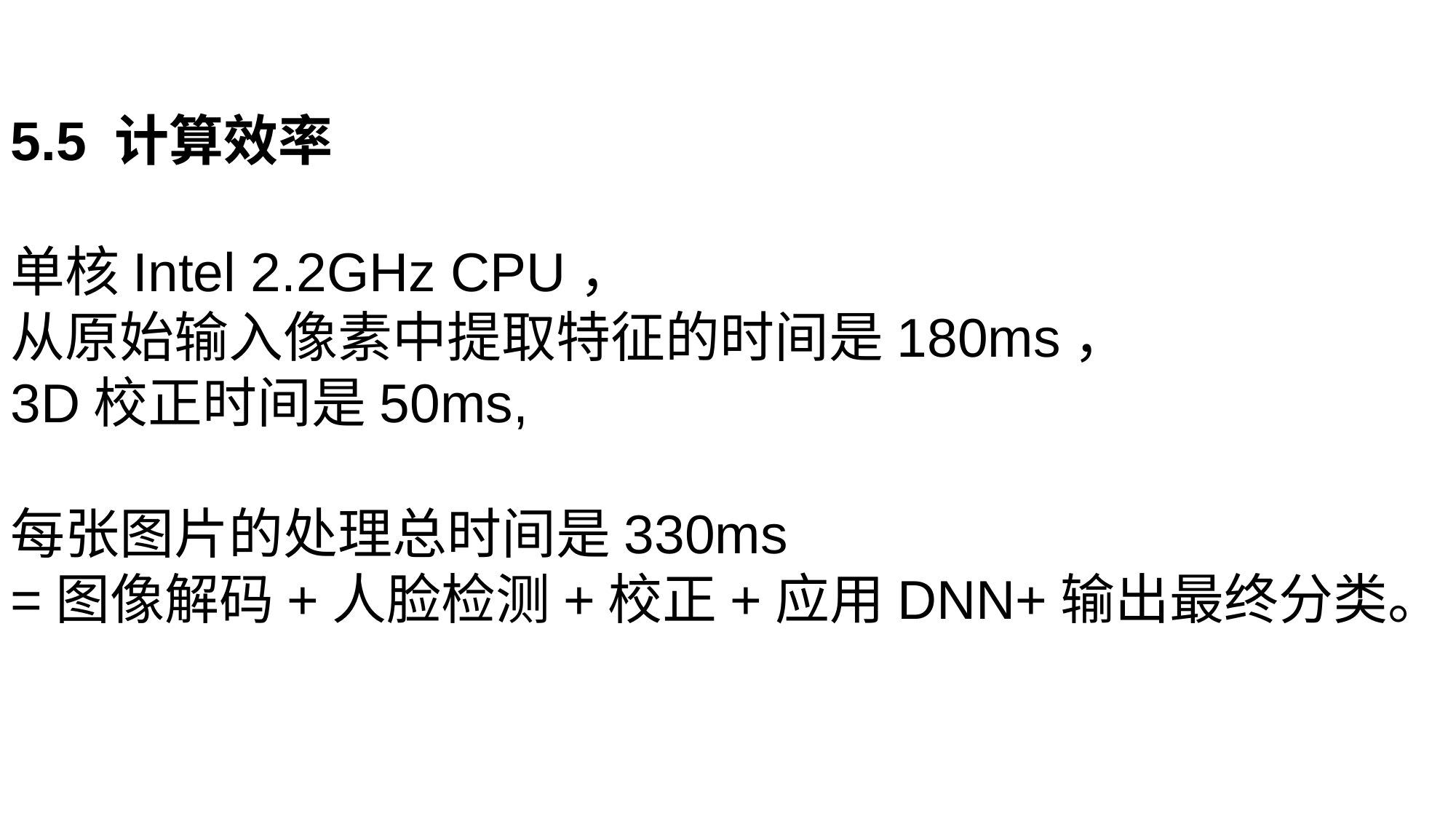

5.5 计算效率

单核Intel 2.2GHz CPU，
从原始输入像素中提取特征的时间是180ms，
3D校正时间是50ms,

每张图片的处理总时间是330ms
=图像解码+人脸检测+校正+应用DNN+输出最终分类。